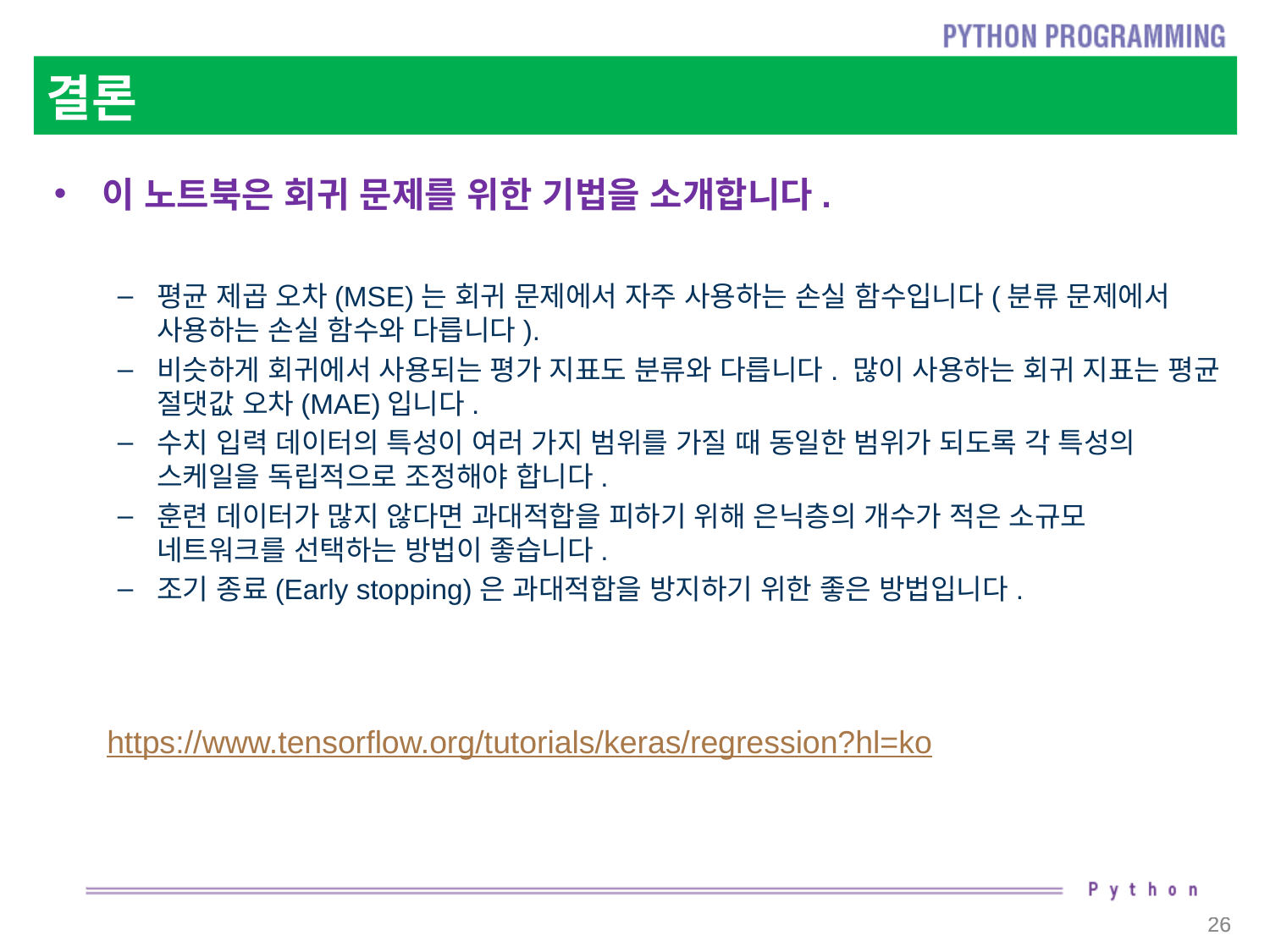

# 결론
이 노트북은 회귀 문제를 위한 기법을 소개합니다.

평균 제곱 오차(MSE)는 회귀 문제에서 자주 사용하는 손실 함수입니다(분류 문제에서 사용하는 손실 함수와 다릅니다).
비슷하게 회귀에서 사용되는 평가 지표도 분류와 다릅니다. 많이 사용하는 회귀 지표는 평균 절댓값 오차(MAE)입니다.
수치 입력 데이터의 특성이 여러 가지 범위를 가질 때 동일한 범위가 되도록 각 특성의 스케일을 독립적으로 조정해야 합니다.
훈련 데이터가 많지 않다면 과대적합을 피하기 위해 은닉층의 개수가 적은 소규모 네트워크를 선택하는 방법이 좋습니다.
조기 종료(Early stopping)은 과대적합을 방지하기 위한 좋은 방법입니다.
https://www.tensorflow.org/tutorials/keras/regression?hl=ko

26